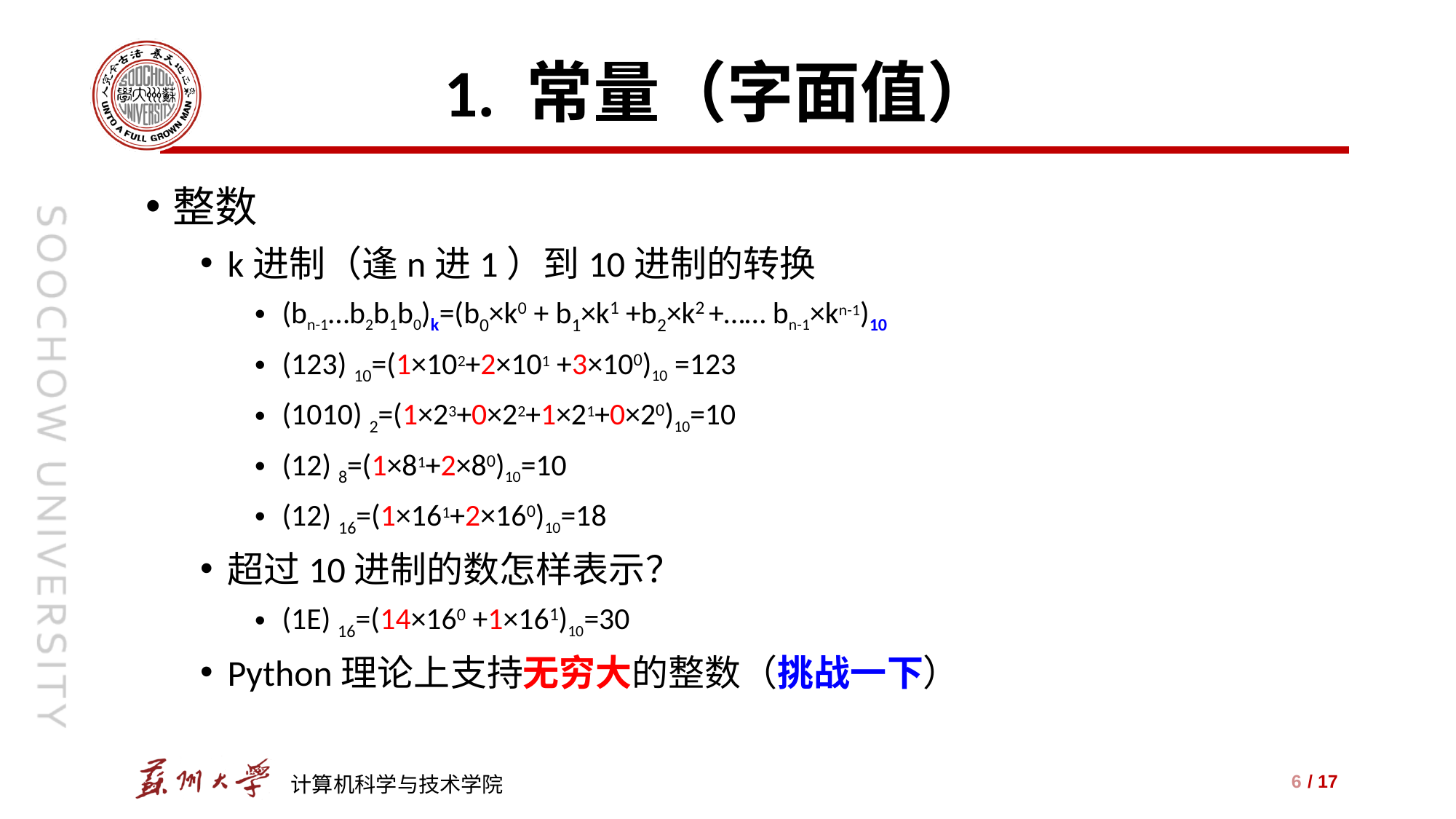

# 1. 常量（字面值）
整数
k进制（逢n进1）到10进制的转换
(bn-1…b2b1b0)k=(b0×k0 + b1×k1 +b2×k2 +…… bn-1×kn-1)10
(123) 10=(1×102+2×101 +3×100)10 =123
(1010) 2=(1×23+0×22+1×21+0×20)10=10
(12) 8=(1×81+2×80)10=10
(12) 16=(1×161+2×160)10=18
超过10进制的数怎样表示？
(1E) 16=(14×160 +1×161)10=30
Python理论上支持无穷大的整数（挑战一下）
6